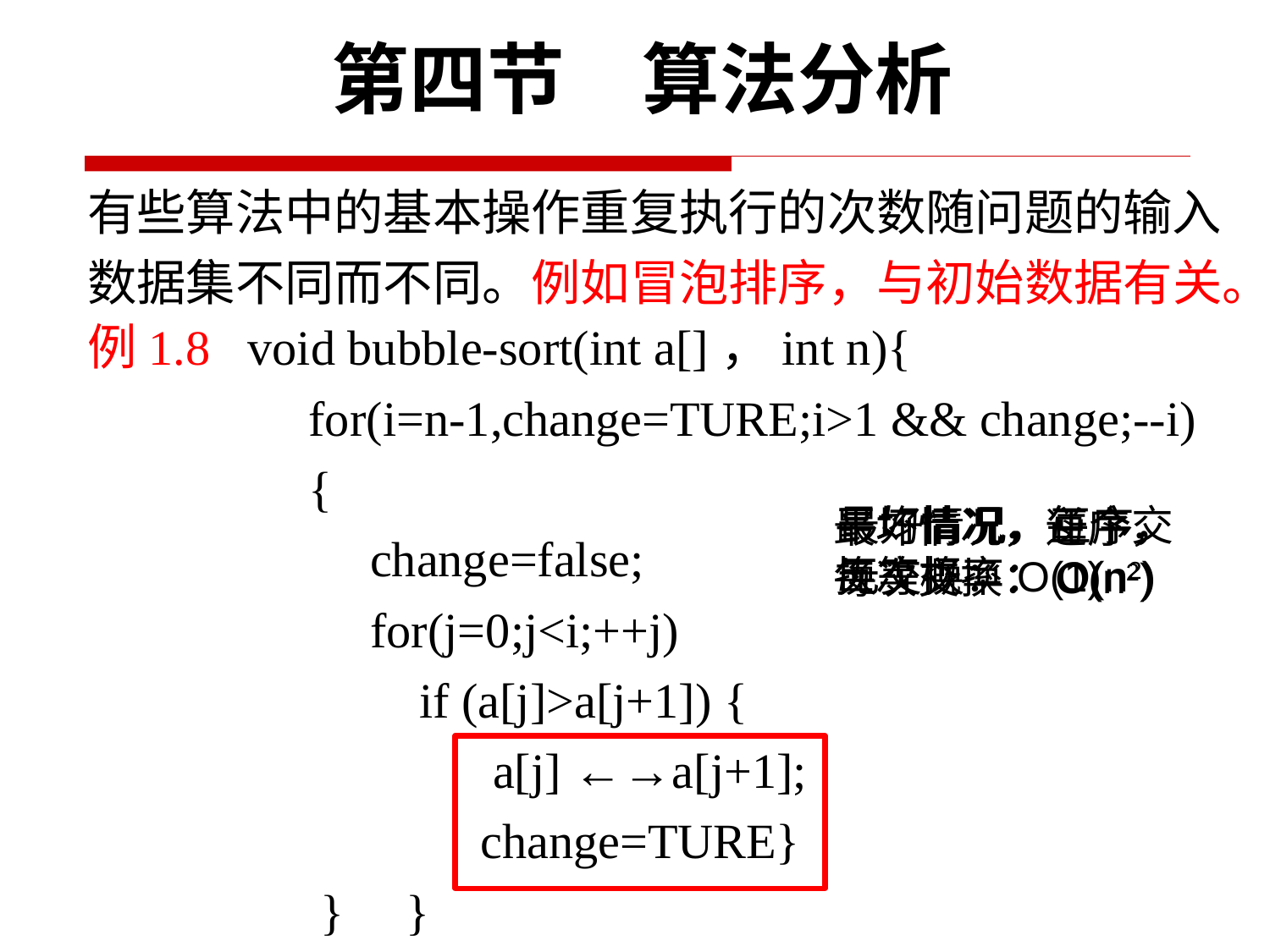

第四节　算法分析
有些算法中的基本操作重复执行的次数随问题的输入
数据集不同而不同。例如冒泡排序，与初始数据有关。
例1.8   void bubble-sort(int a[]，int n){
                  for(i=n-1,change=TURE;i>1 && change;--i)
                  {
                       change=false;
                       for(j=0;j<i;++j)
                           if (a[j]>a[j+1]) {
                                 a[j] ←→a[j+1];
                                change=TURE}
                   }     }

平均情况，每个交换等概率：O(n2)
最好情况，正序，无交换：O(1)
最坏情况，逆序，每次交换：O(n2)